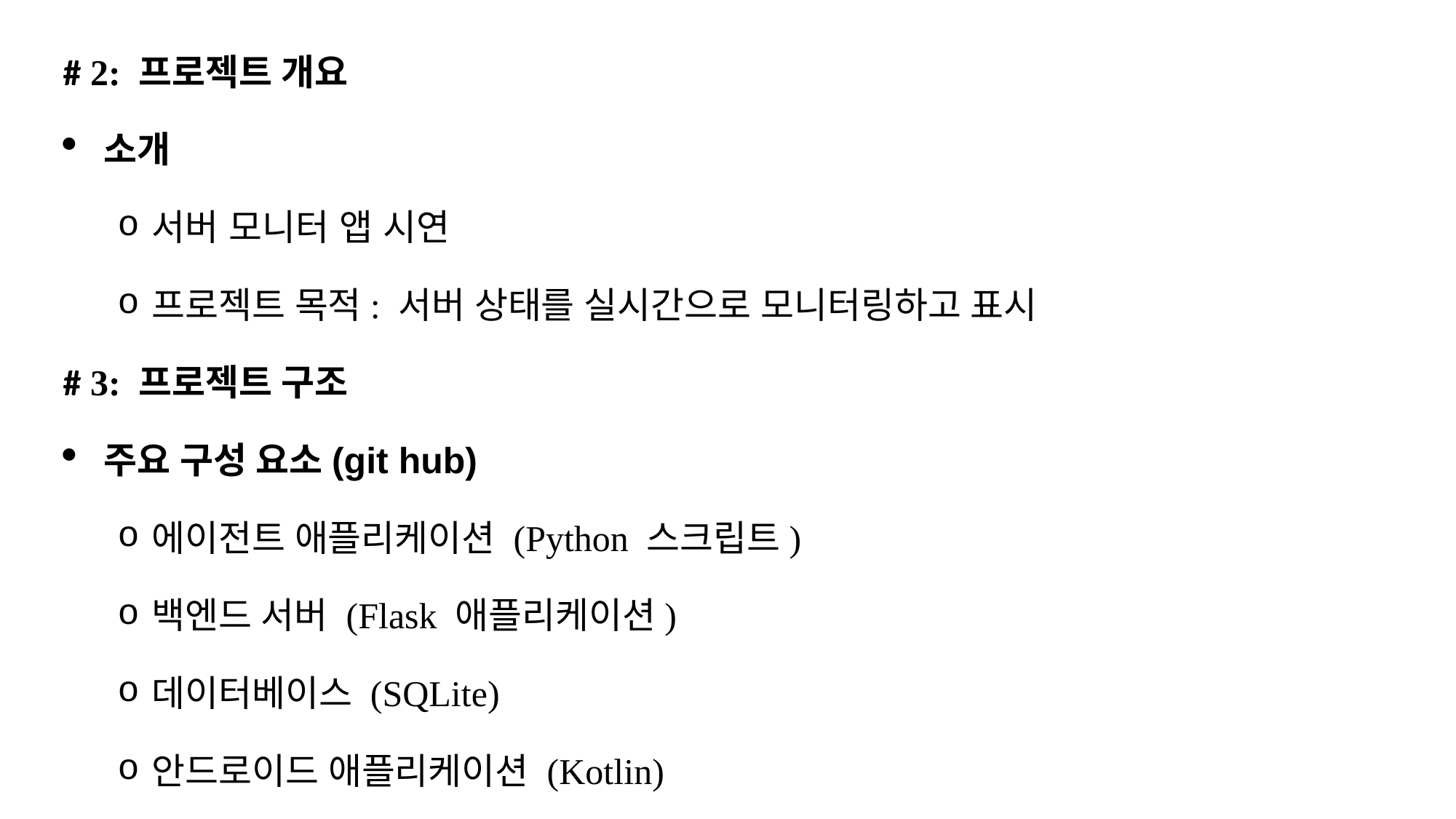

# 2: 프로젝트 개요
소개
서버 모니터 앱 시연
프로젝트 목적: 서버 상태를 실시간으로 모니터링하고 표시
# 3: 프로젝트 구조
주요 구성 요소(git hub)
에이전트 애플리케이션 (Python 스크립트)
백엔드 서버 (Flask 애플리케이션)
데이터베이스 (SQLite)
안드로이드 애플리케이션 (Kotlin)